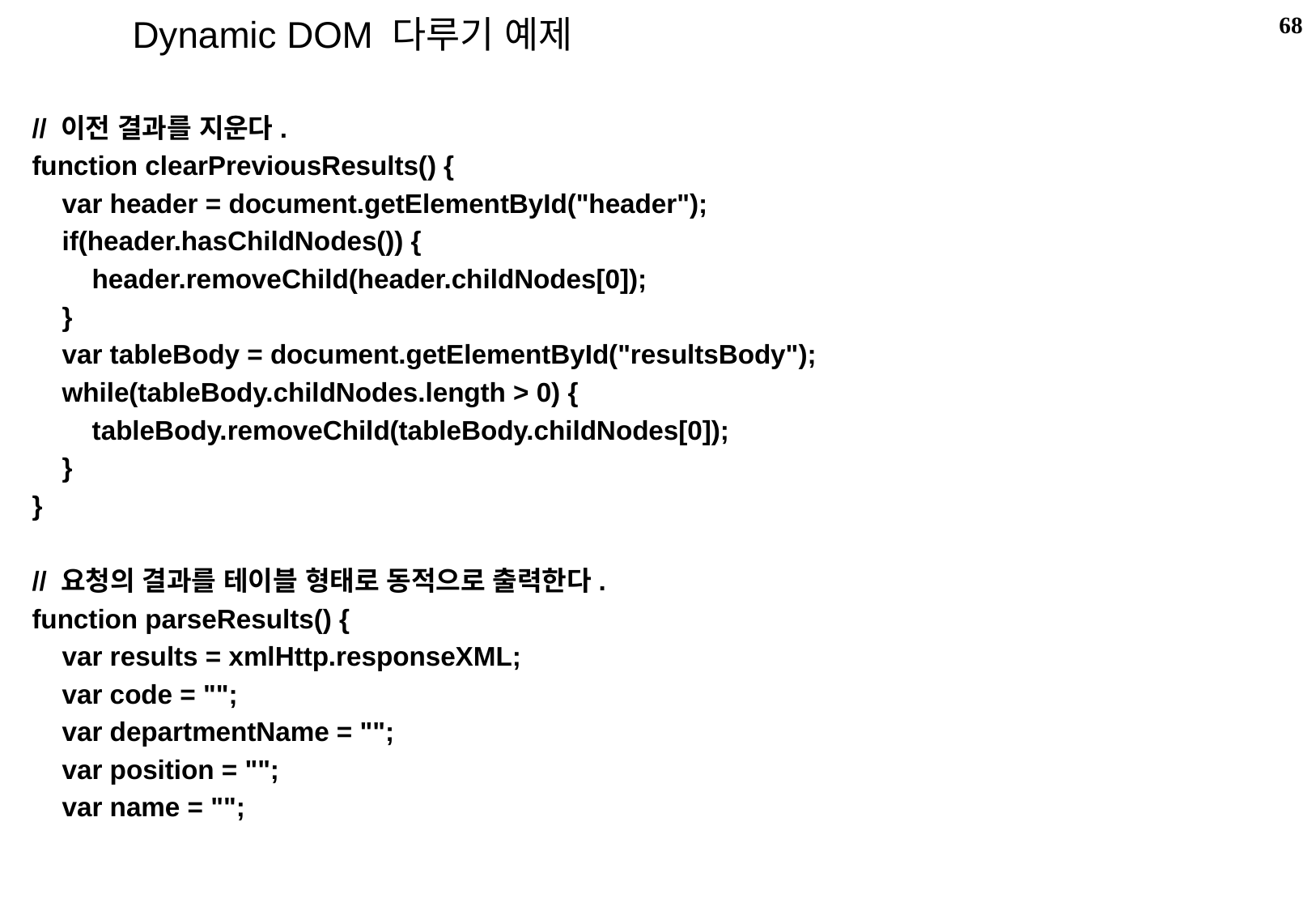

68
Dynamic DOM 다루기 예제
// 이전 결과를 지운다.
function clearPreviousResults() {
    var header = document.getElementById("header");
    if(header.hasChildNodes()) {
        header.removeChild(header.childNodes[0]);
    }
    var tableBody = document.getElementById("resultsBody");
    while(tableBody.childNodes.length > 0) {
        tableBody.removeChild(tableBody.childNodes[0]);
    }
}

// 요청의 결과를 테이블 형태로 동적으로 출력한다.
function parseResults() {
    var results = xmlHttp.responseXML;
    var code = "";
    var departmentName = "";
    var position = "";
    var name = "";